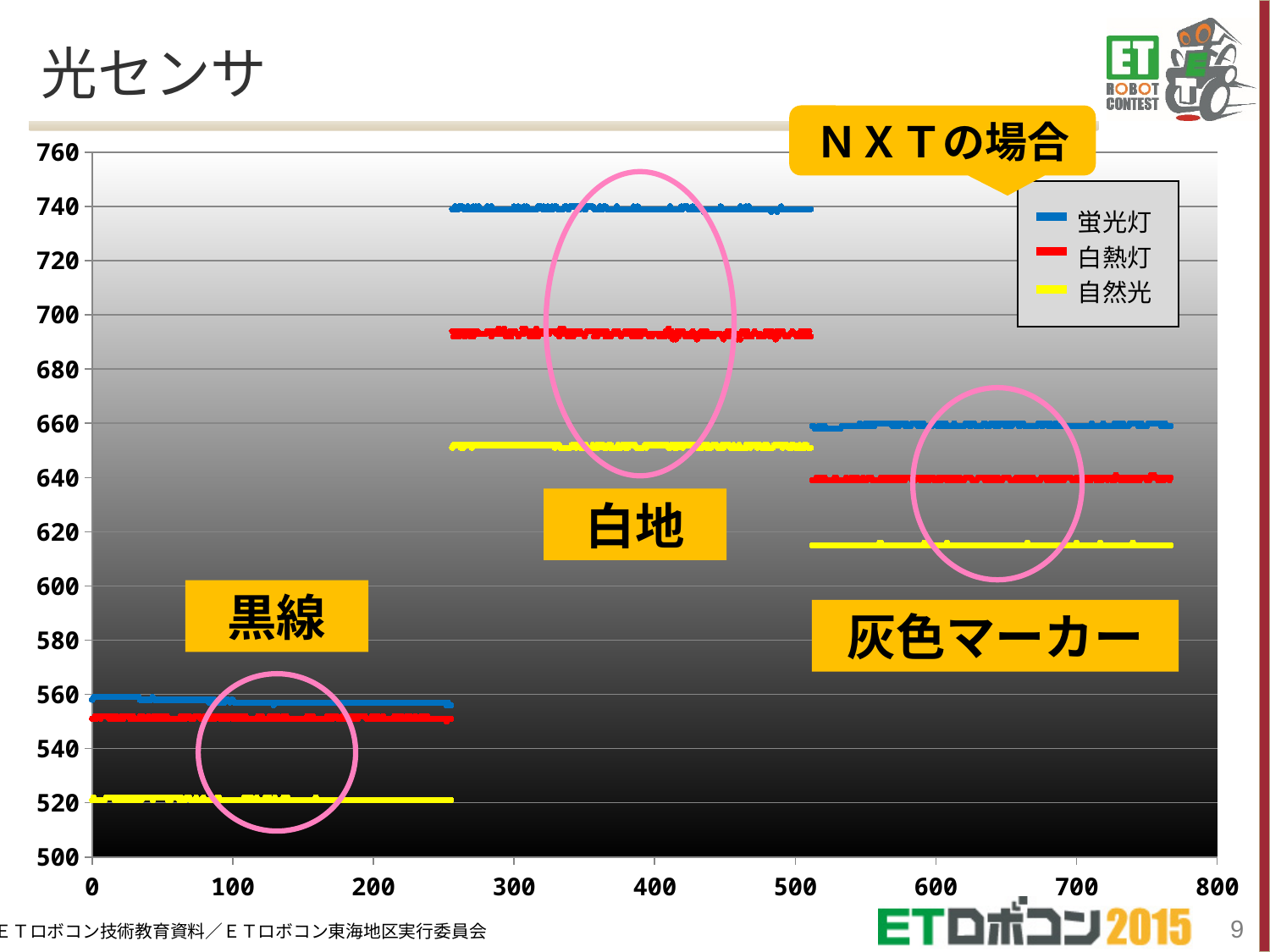

# 光センサ
ＮＸＴの場合

### Chart

| Category |  |  |  |
|---|---|---|---|
蛍光灯
白熱灯
自然光

白地
黒線
灰色マーカー

9